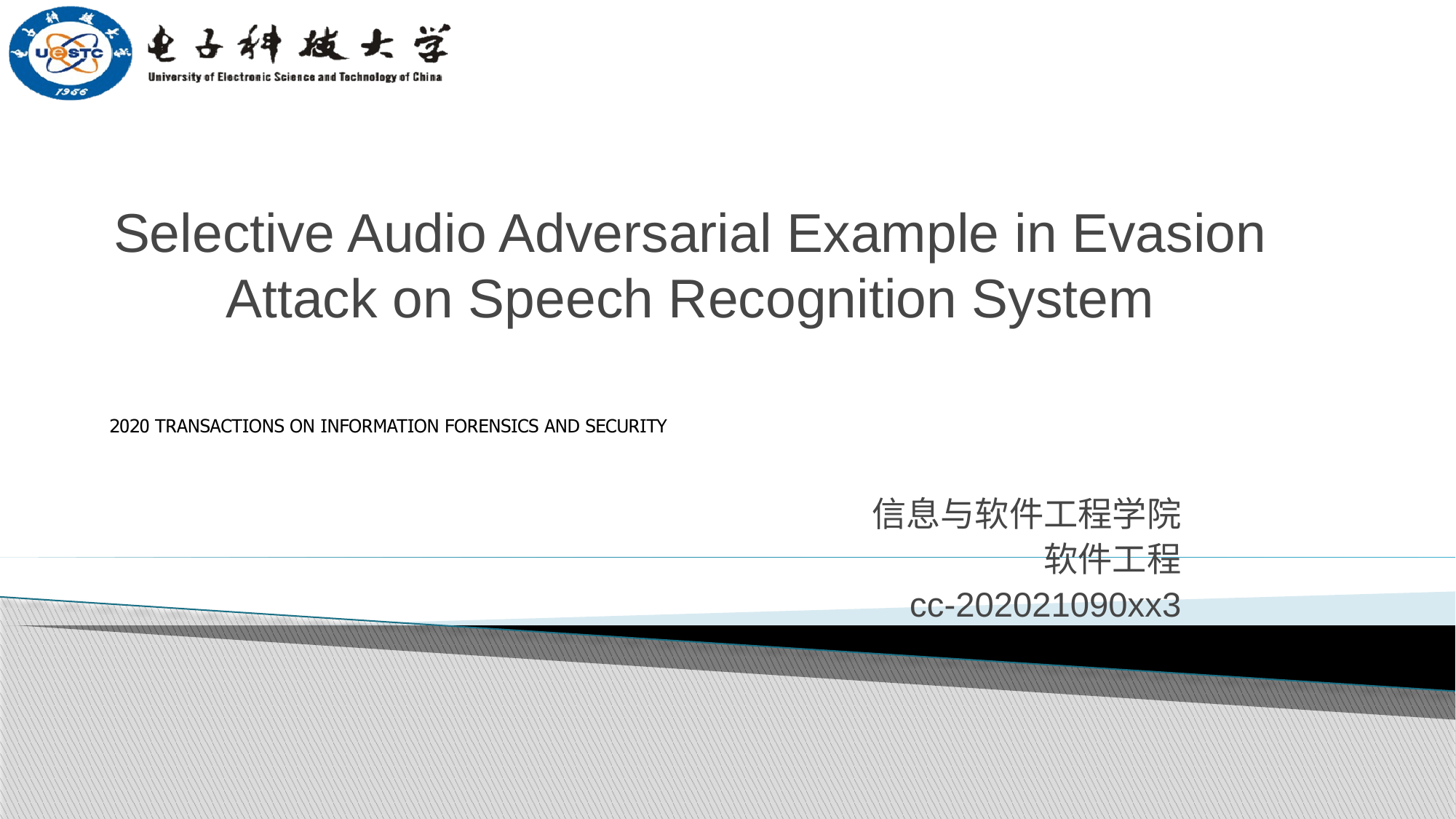

# Selective Audio Adversarial Example in Evasion Attack on Speech Recognition System
 2020 TRANSACTIONS ON INFORMATION FORENSICS AND SECURITY
信息与软件工程学院
软件工程
cc-202021090xx3